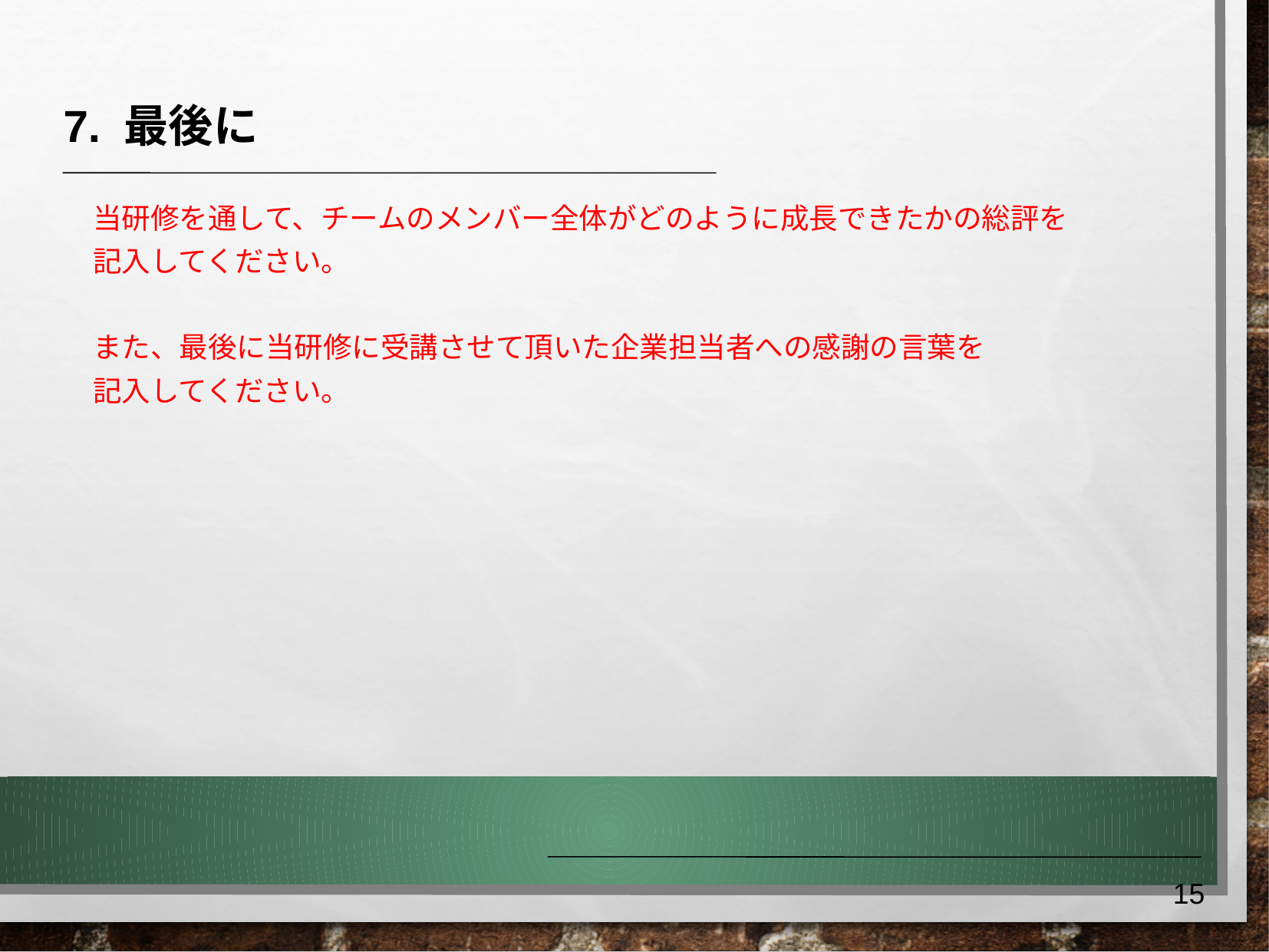

7. 最後に

当研修を通して、チームのメンバー全体がどのように成長できたかの総評を
記入してください。

また、最後に当研修に受講させて頂いた企業担当者への感謝の言葉を
記入してください。

15